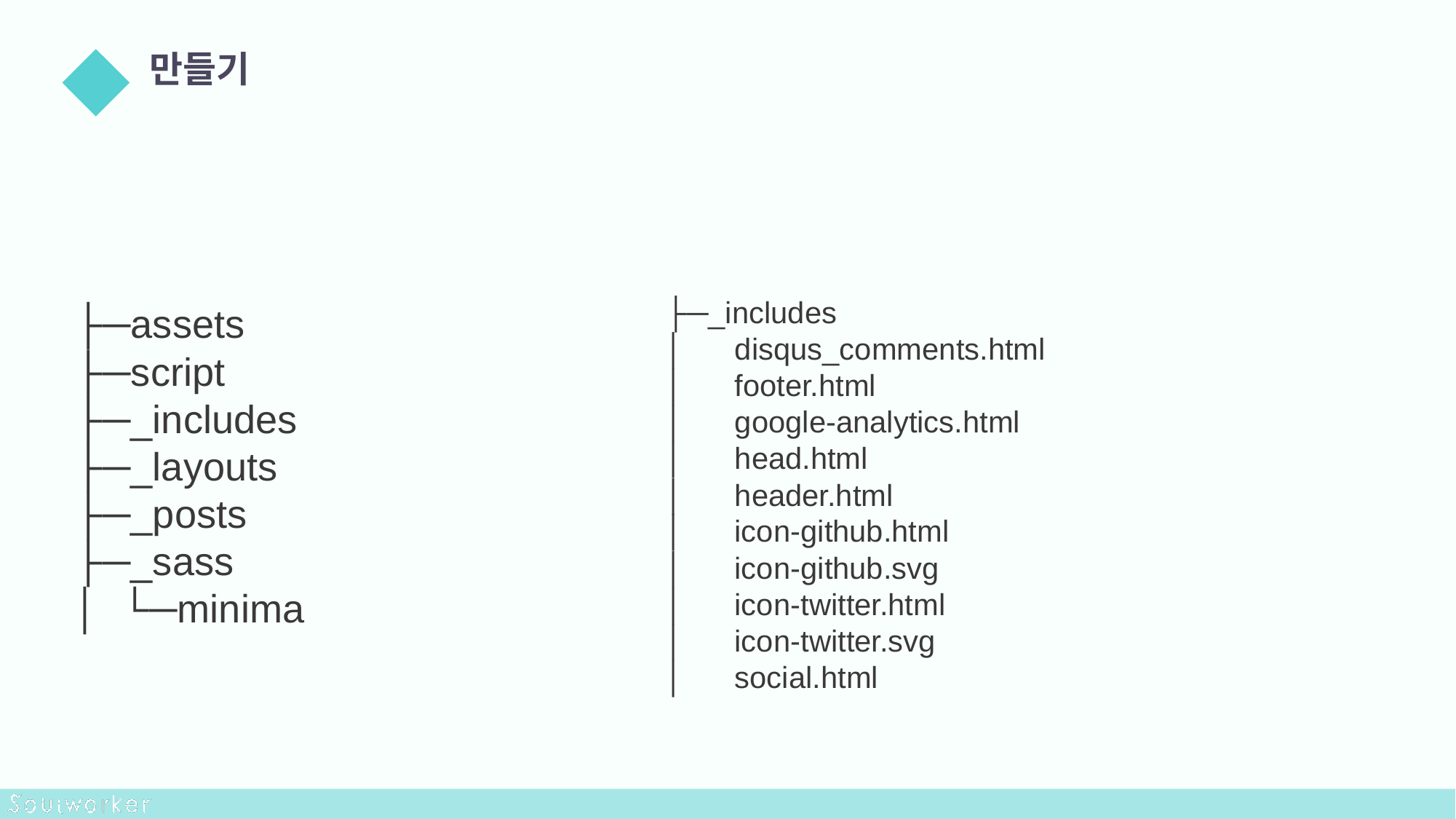

├─_includes
│      disqus_comments.html
│      footer.html
│      google-analytics.html
│      head.html
│      header.html
│      icon-github.html
│      icon-github.svg
│      icon-twitter.html
│      icon-twitter.svg
│      social.html

만들기

03
├─assets
├─script
├─_includes
├─_layouts
├─_posts
├─_sass
│  └─minima